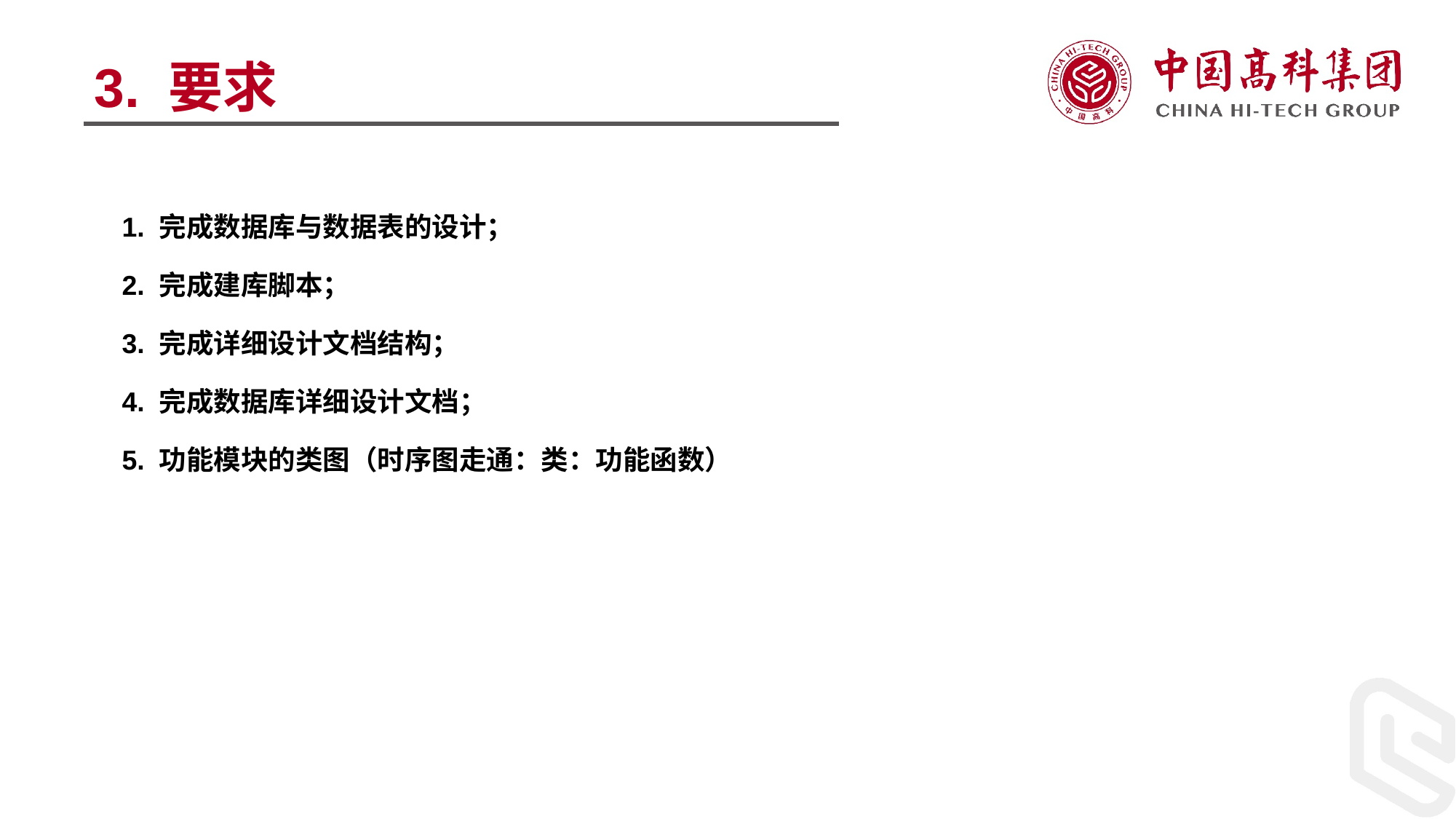

3. 要求
1. 完成数据库与数据表的设计；
2. 完成建库脚本；
3. 完成详细设计文档结构；
4. 完成数据库详细设计文档；
5. 功能模块的类图（时序图走通：类：功能函数）